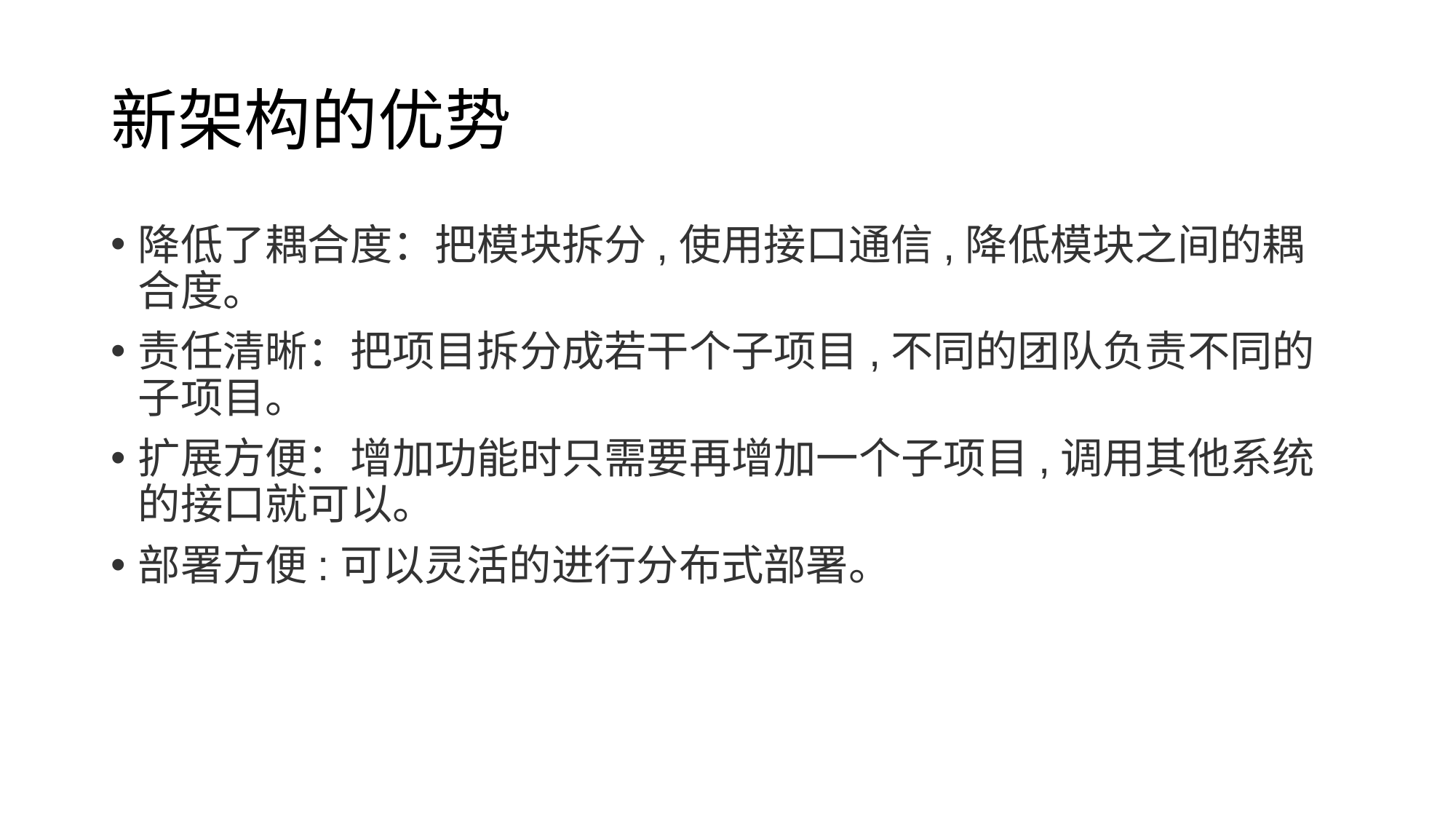

# 新架构的优势
降低了耦合度：把模块拆分,使用接口通信,降低模块之间的耦合度。
责任清晰：把项目拆分成若干个子项目,不同的团队负责不同的子项目。
扩展方便：增加功能时只需要再增加一个子项目,调用其他系统的接口就可以。
部署方便:可以灵活的进行分布式部署。